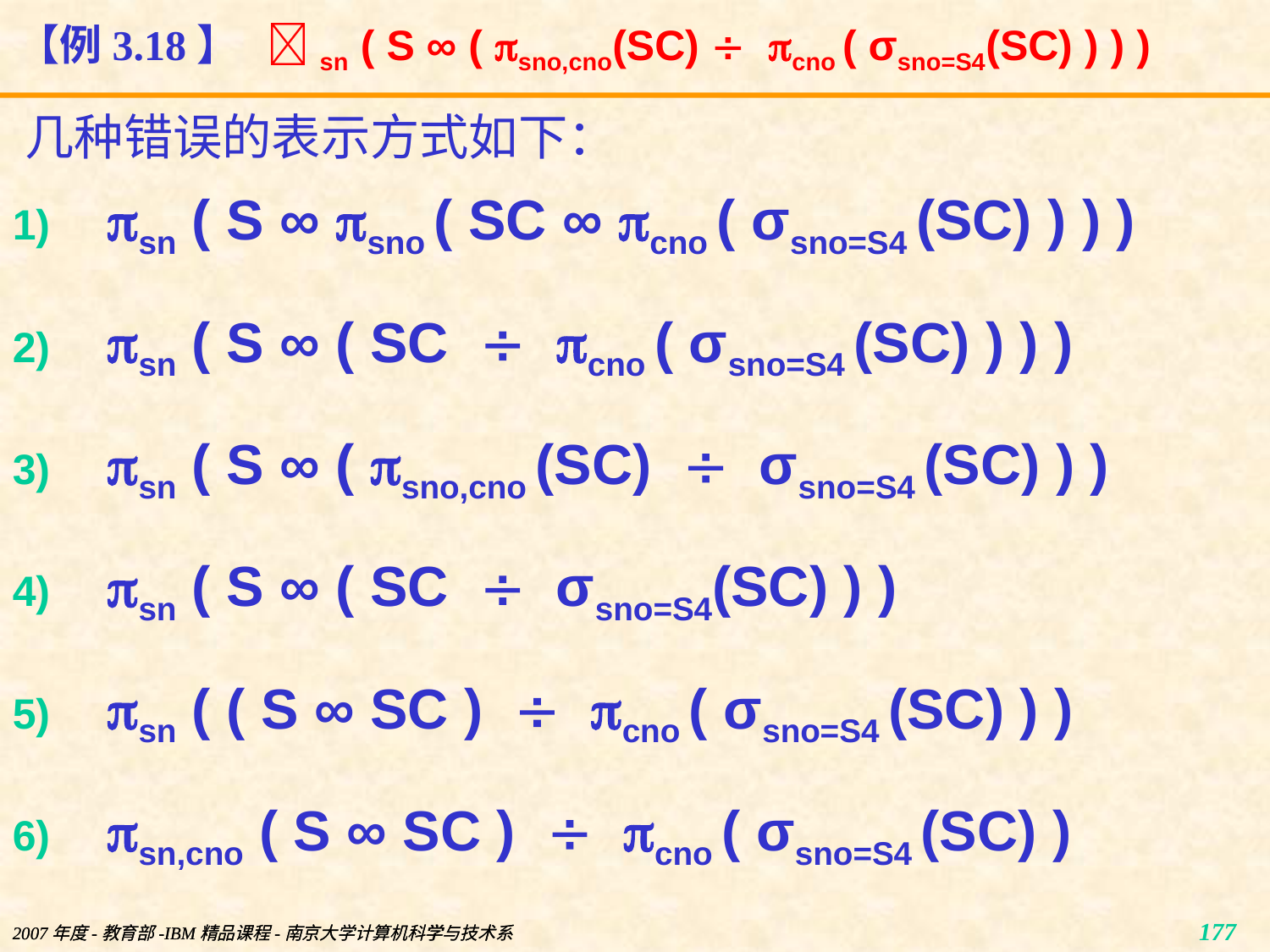

# 【例3.18】   πsn ( S ∞ ( πsno,cno(SC) ÷  πcno ( σsno=S4(SC) ) ) )
几种错误的表示方式如下：
  πsn ( S ∞ πsno ( SC ∞ πcno ( σsno=S4 (SC) ) ) )
  πsn ( S ∞ ( SC  ÷  πcno ( σsno=S4 (SC) ) ) )
  πsn ( S ∞ ( πsno,cno (SC)  ÷  σsno=S4 (SC) ) )
  πsn ( S ∞ ( SC  ÷  σsno=S4(SC) ) )
  πsn ( ( S ∞ SC )  ÷  πcno ( σsno=S4 (SC) ) )
  πsn,cno ( S ∞ SC )  ÷  πcno ( σsno=S4 (SC) )
177
2007年度-教育部-IBM精品课程-南京大学计算机科学与技术系
2007年度-教育部-IBM精品课程-南京大学计算机科学与技术系